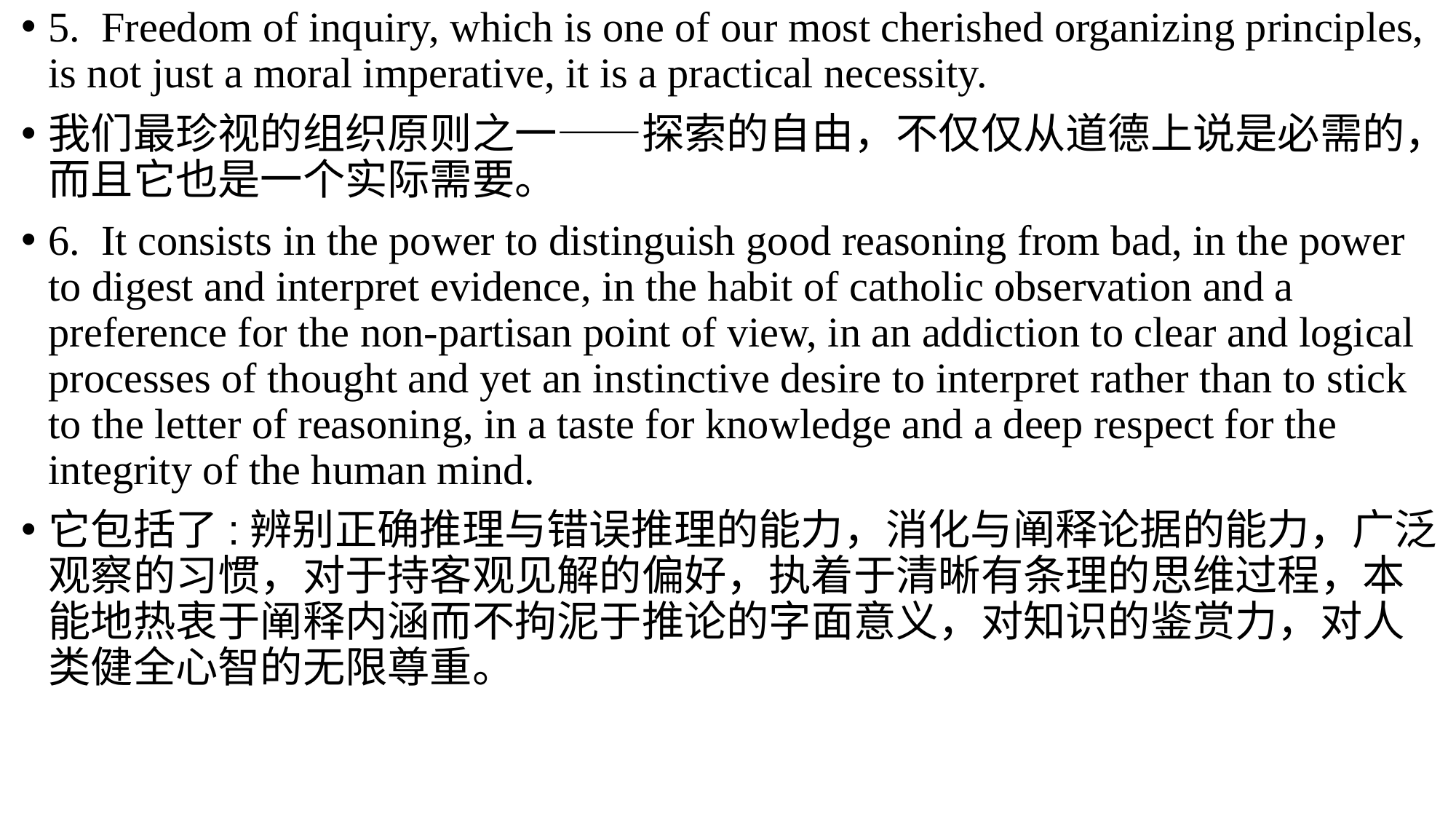

5.  Freedom of inquiry, which is one of our most cherished organizing principles, is not just a moral imperative, it is a practical necessity.
我们最珍视的组织原则之一——探索的自由，不仅仅从道德上说是必需的，而且它也是一个实际需要。
6.  It consists in the power to distinguish good reasoning from bad, in the power to digest and interpret evidence, in the habit of catholic observation and a preference for the non-partisan point of view, in an addiction to clear and logical processes of thought and yet an instinctive desire to interpret rather than to stick to the letter of reasoning, in a taste for knowledge and a deep respect for the integrity of the human mind.
它包括了:辨别正确推理与错误推理的能力，消化与阐释论据的能力，广泛观察的习惯，对于持客观见解的偏好，执着于清晰有条理的思维过程，本能地热衷于阐释内涵而不拘泥于推论的字面意义，对知识的鉴赏力，对人类健全心智的无限尊重。